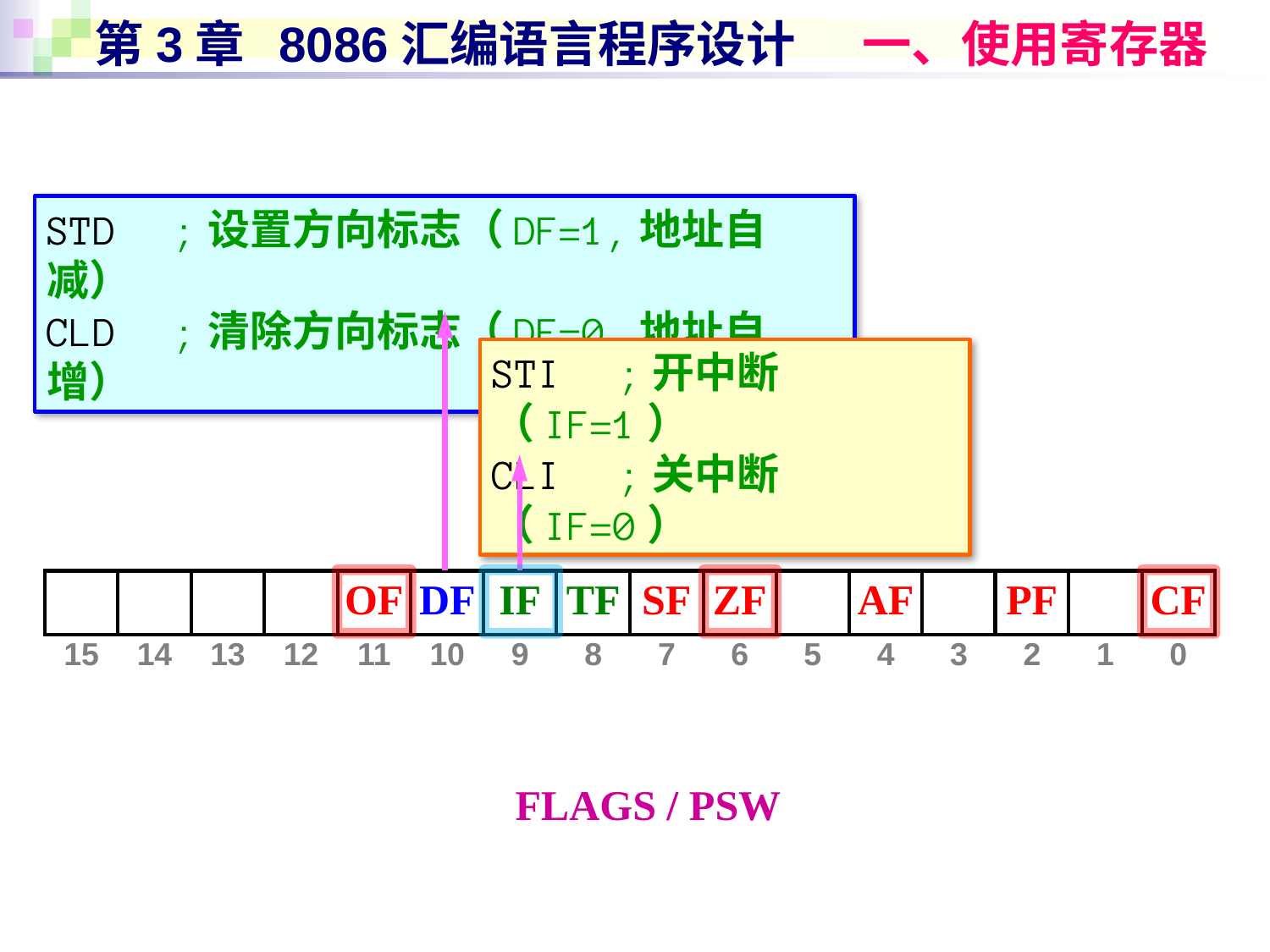

# 第3章  8086汇编语言程序设计      一、使用寄存器
STD	;设置方向标志（DF=1,地址自减）
CLD	;清除方向标志（DF=0,地址自增）
STI	;开中断（IF=1）
CLI	;关中断（IF=0）

|  |  |  |  | OF | DF | IF | TF | SF | ZF |  | AF |  | PF |  | CF |
| --- | --- | --- | --- | --- | --- | --- | --- | --- | --- | --- | --- | --- | --- | --- | --- |
| 15 | 14 | 13 | 12 | 11 | 10 | 9 | 8 | 7 | 6 | 5 | 4 | 3 | 2 | 1 | 0 |
| --- | --- | --- | --- | --- | --- | --- | --- | --- | --- | --- | --- | --- | --- | --- | --- |
FLAGS / PSW
11